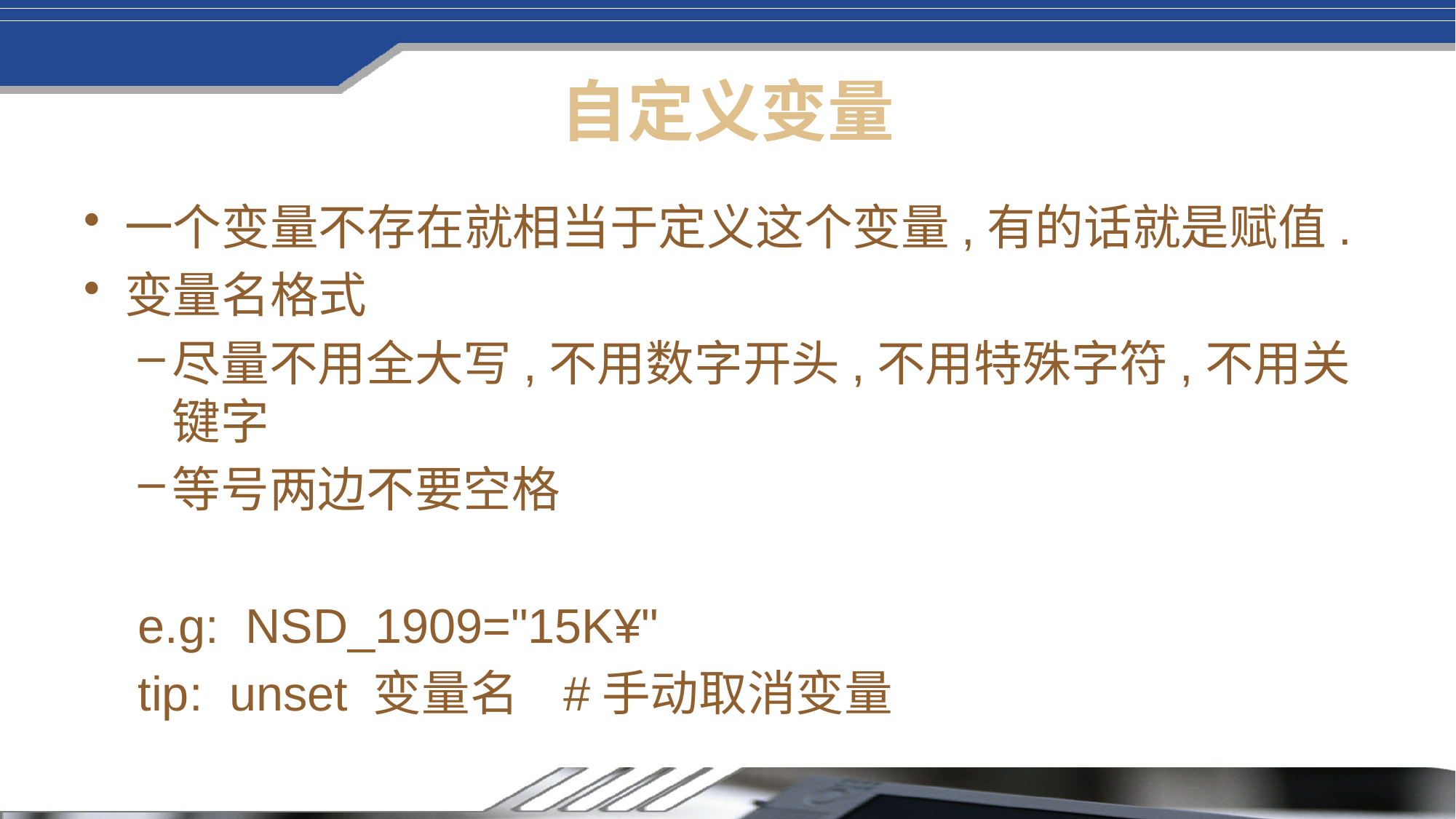

# 自定义变量
一个变量不存在就相当于定义这个变量,有的话就是赋值.
变量名格式
尽量不用全大写,不用数字开头,不用特殊字符,不用关键字
等号两边不要空格

e.g:  NSD_1909="15K¥"
tip:  unset 变量名   #手动取消变量